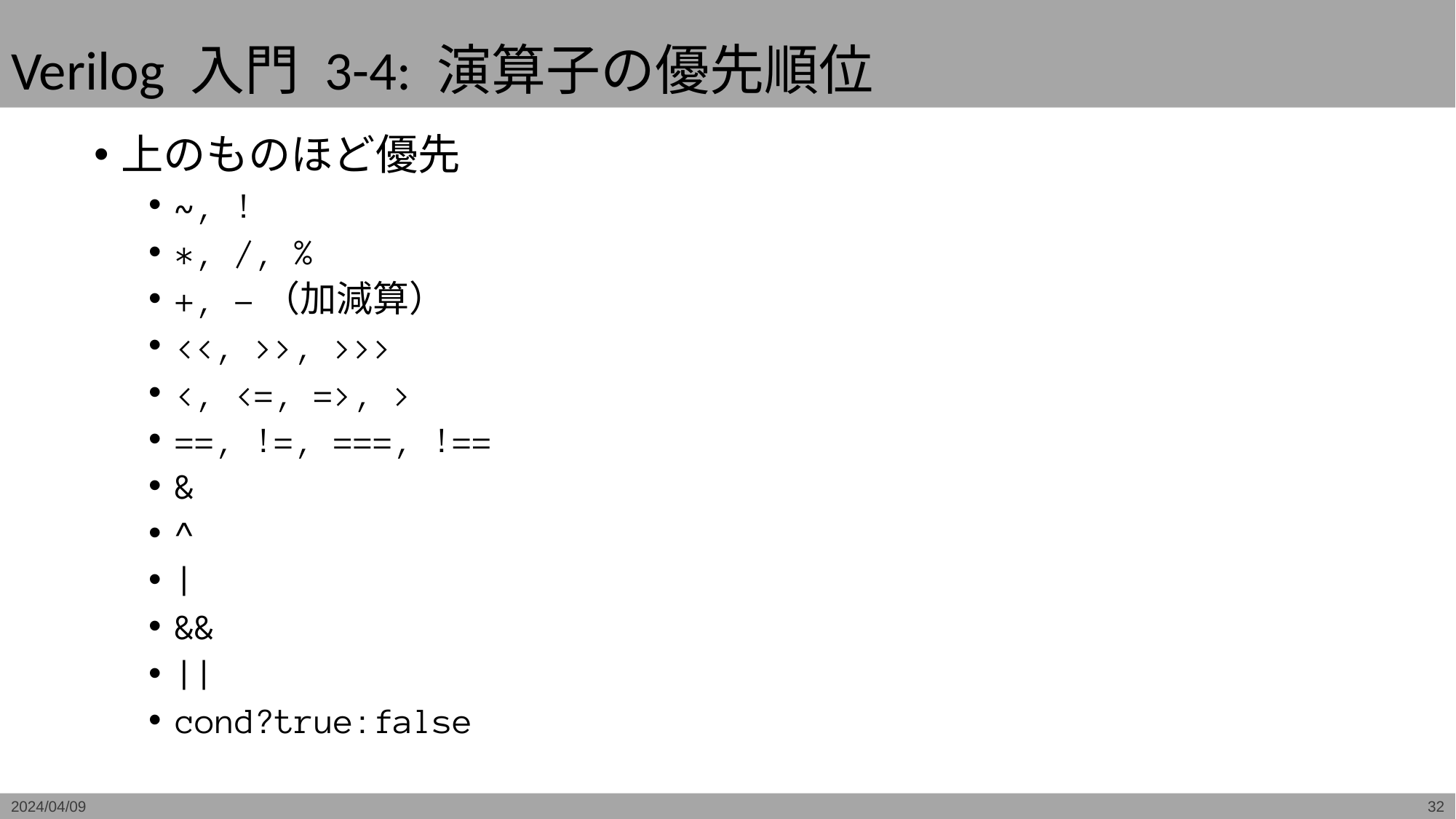

# Verilog 入門 3-4: 演算子の優先順位
上のものほど優先
~, !
*, /, %
+, -（加減算）
<<, >>, >>>
<, <=, =>, >
==, !=, ===, !==
&
^
|
&&
||
cond?true:false
2024/04/09
32